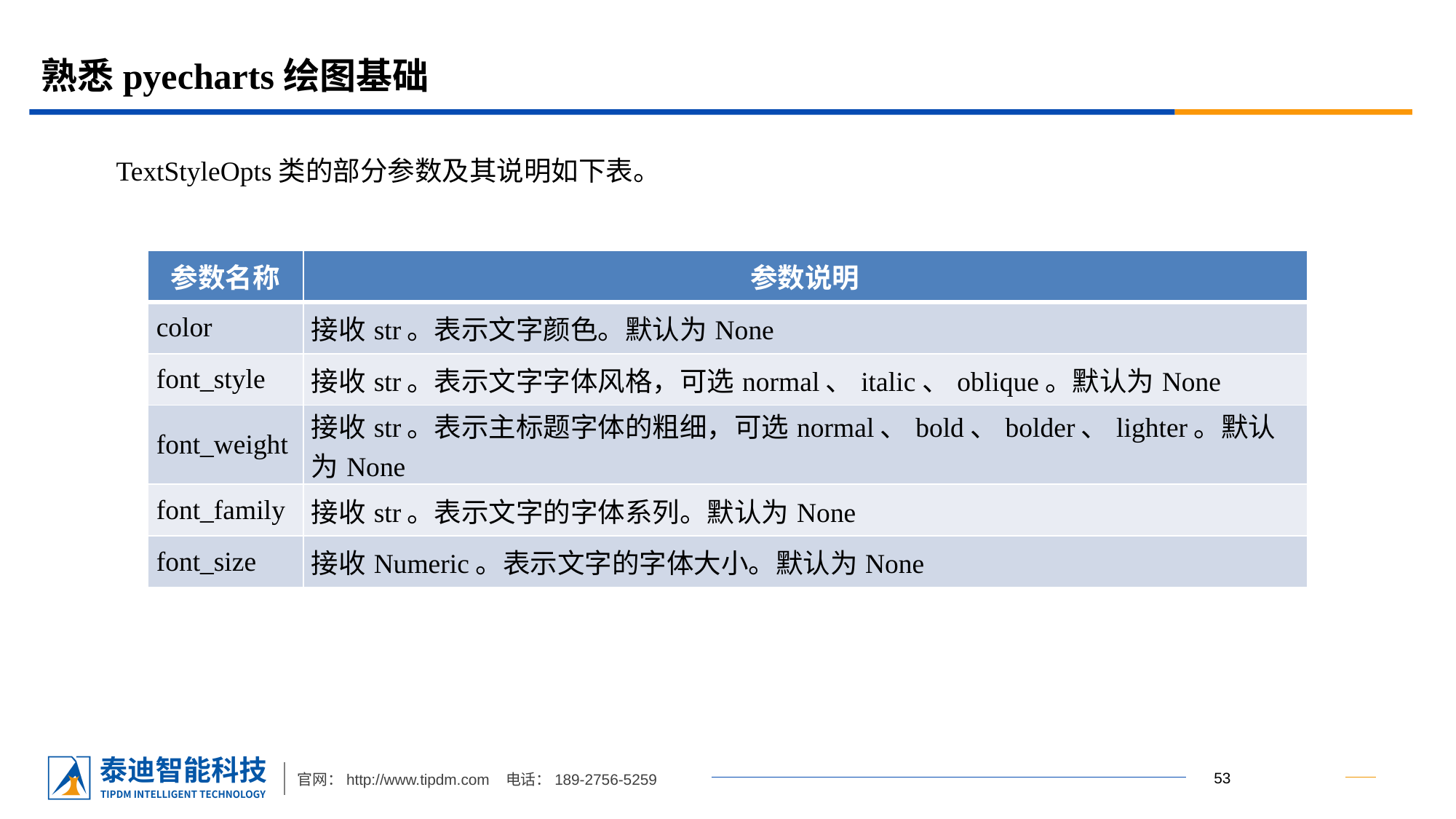

# 熟悉pyecharts绘图基础
TextStyleOpts类的部分参数及其说明如下表。

| 参数名称 | 参数说明 |
| --- | --- |
| color | 接收str。表示文字颜色。默认为None |
| font\_style | 接收str。表示文字字体风格，可选normal、italic、oblique。默认为None |
| font\_weight | 接收str。表示主标题字体的粗细，可选normal、bold、bolder、lighter。默认为None |
| font\_family | 接收str。表示文字的字体系列。默认为None |
| font\_size | 接收Numeric。表示文字的字体大小。默认为None |